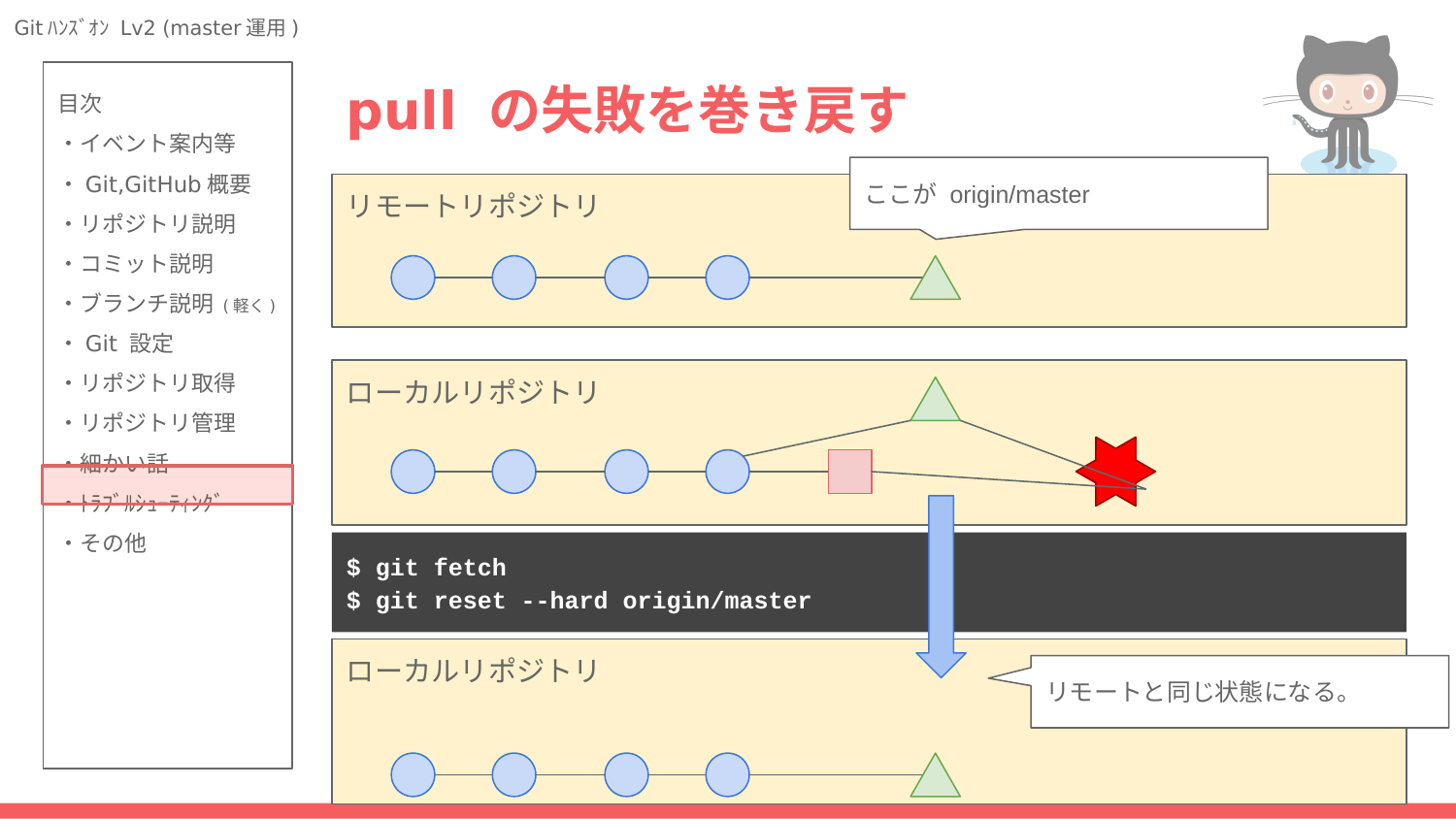

# pull の失敗を巻き戻す
ここが origin/master
リモートリポジトリ

ローカルリポジトリ

$ git fetch
$ git reset --hard origin/master

ローカルリポジトリ
リモートと同じ状態になる。